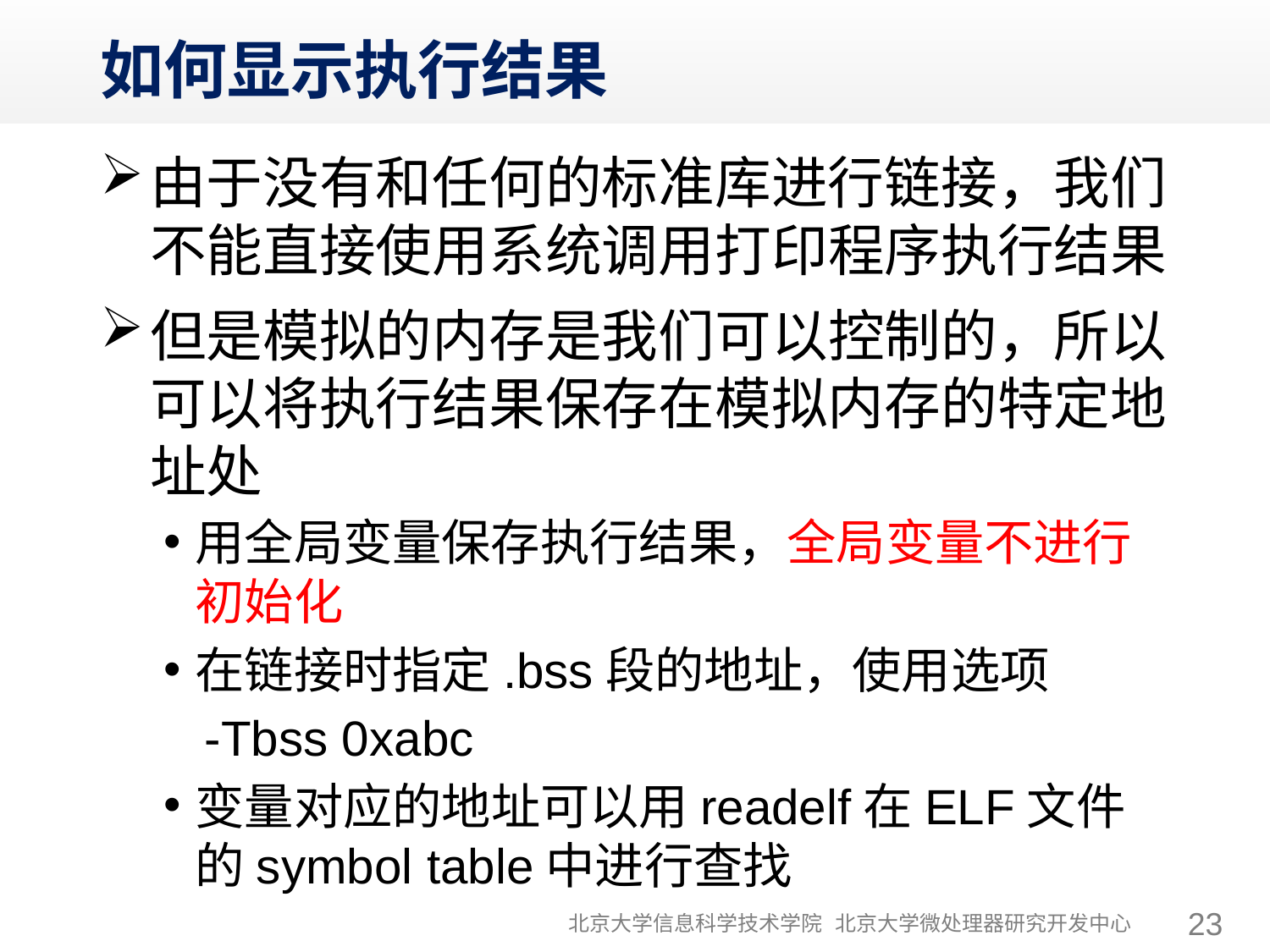

# 如何显示执行结果
由于没有和任何的标准库进行链接，我们不能直接使用系统调用打印程序执行结果
但是模拟的内存是我们可以控制的，所以可以将执行结果保存在模拟内存的特定地址处
用全局变量保存执行结果，全局变量不进行初始化
在链接时指定.bss段的地址，使用选项
   -Tbss 0xabc
变量对应的地址可以用readelf在ELF文件的symbol table中进行查找
北京大学信息科学技术学院  北京大学微处理器研究开发中心
23